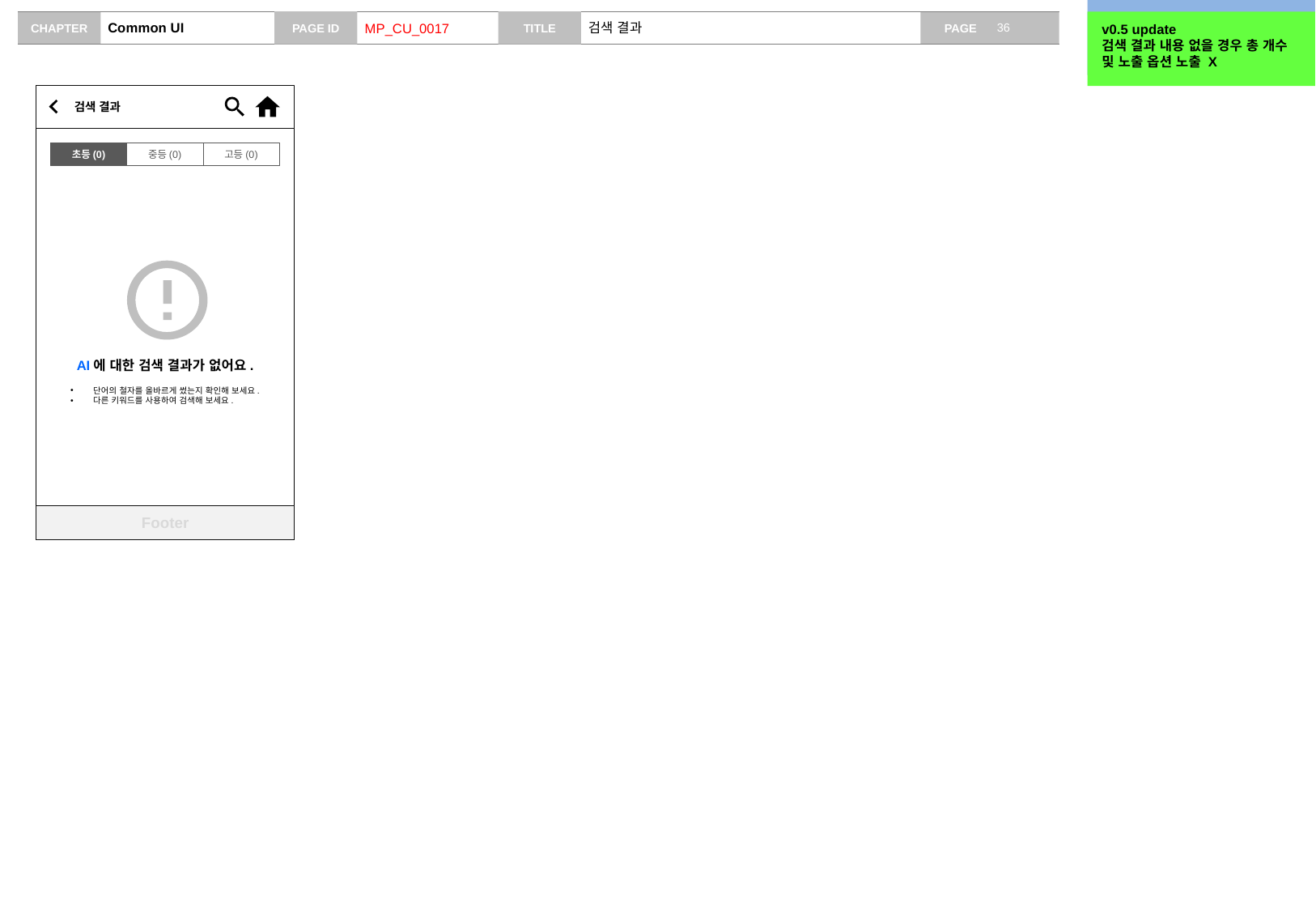

v0.2 update
검색결과 개수 탭에 같이 제공
v0.5 update
검색 결과 내용 없을 경우 총 개수 및 노출 옵션 노출 X
# Common UI
MP_CU_0017
검색 결과

검색 결과

초등(0)
중등(0)
고등(0)

AI에 대한 검색 결과가 없어요.
단어의 철자를 올바르게 썼는지 확인해 보세요.
다른 키워드를 사용하여 검색해 보세요.
Footer